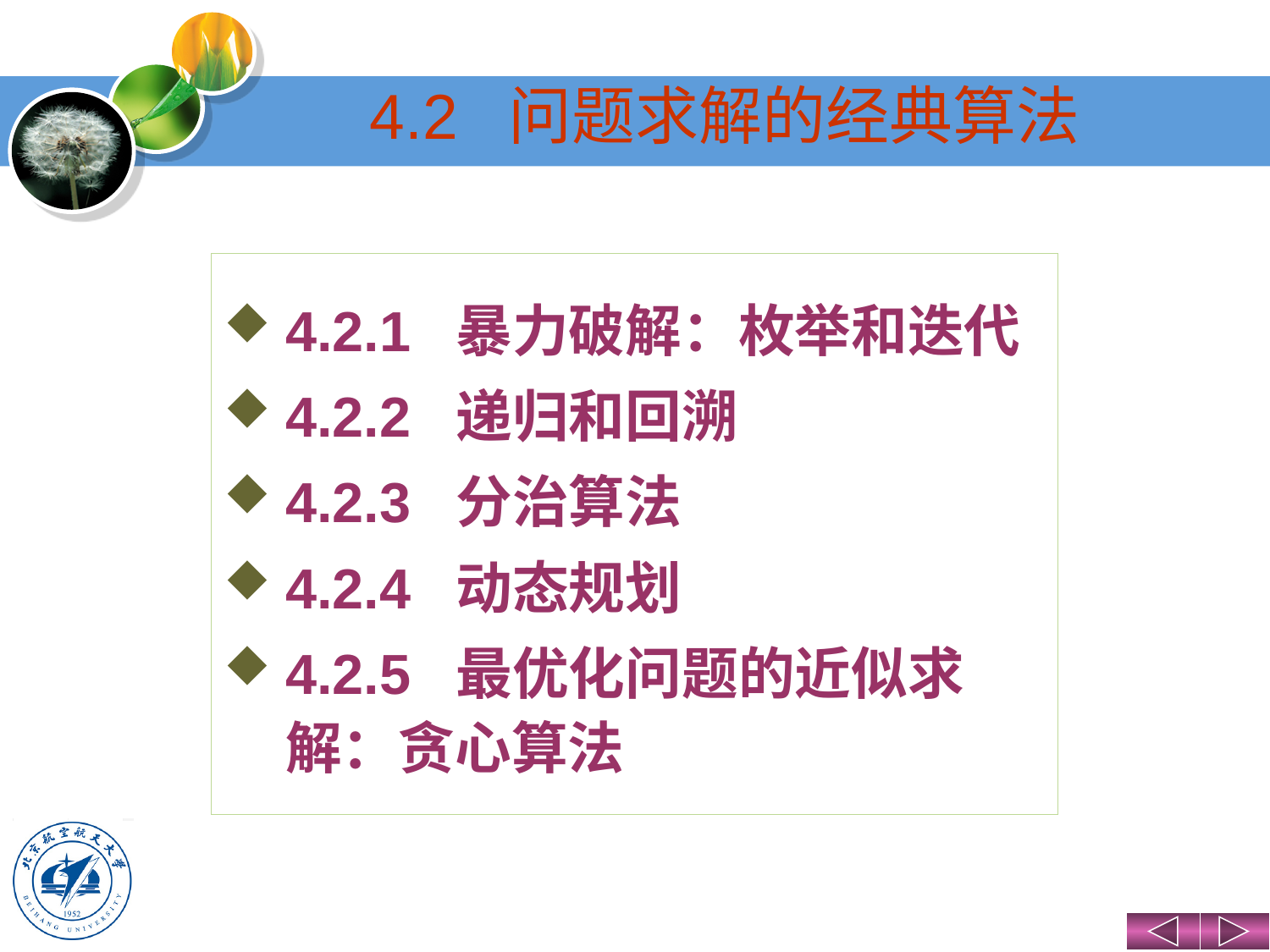

# 4.2  问题求解的经典算法

4.2.1  暴力破解：枚举和迭代
4.2.2  递归和回溯
4.2.3  分治算法
4.2.4  动态规划
4.2.5  最优化问题的近似求解：贪心算法
43